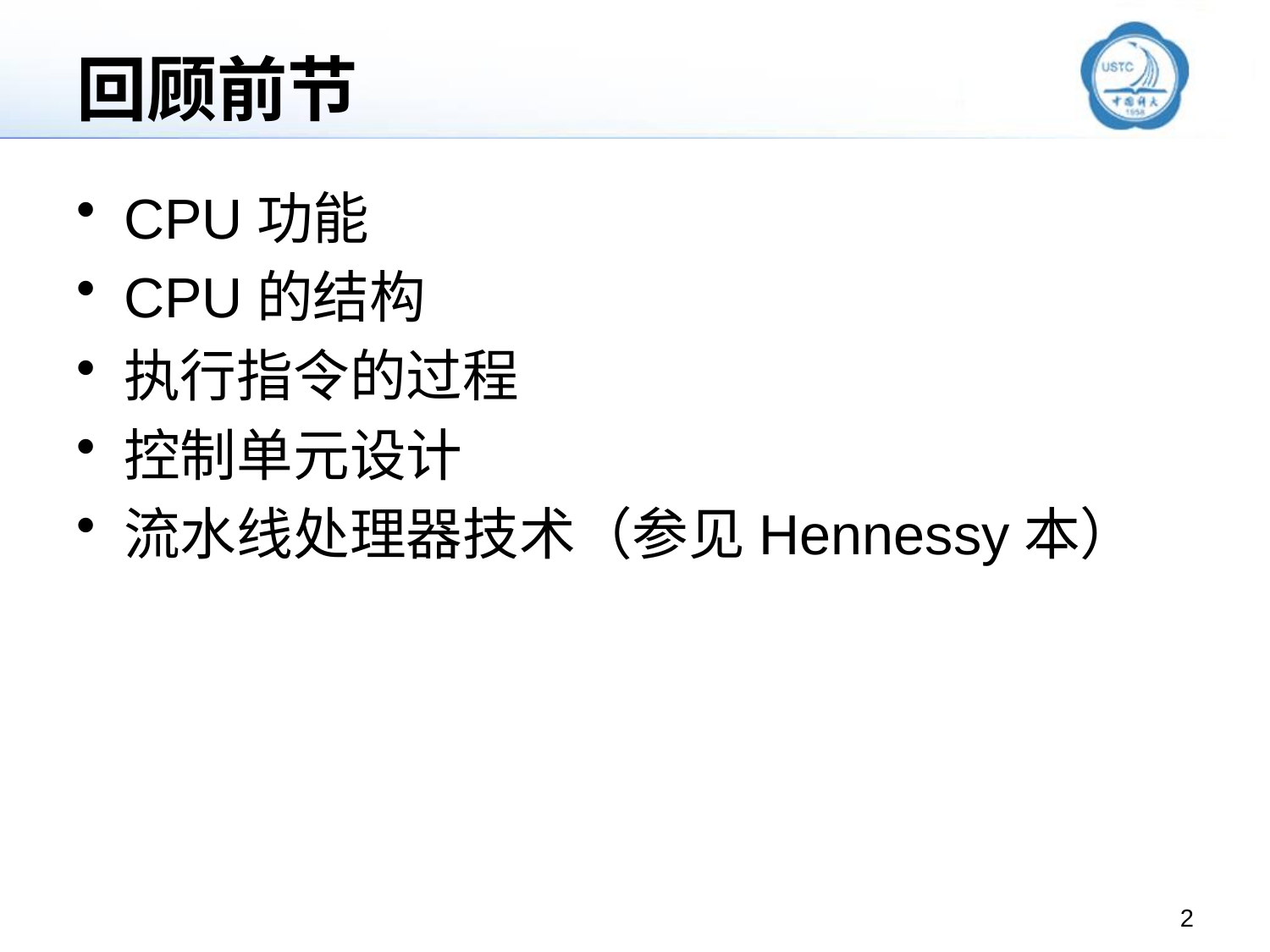

# 回顾前节
CPU功能
CPU的结构
执行指令的过程
控制单元设计
流水线处理器技术（参见Hennessy本）
2